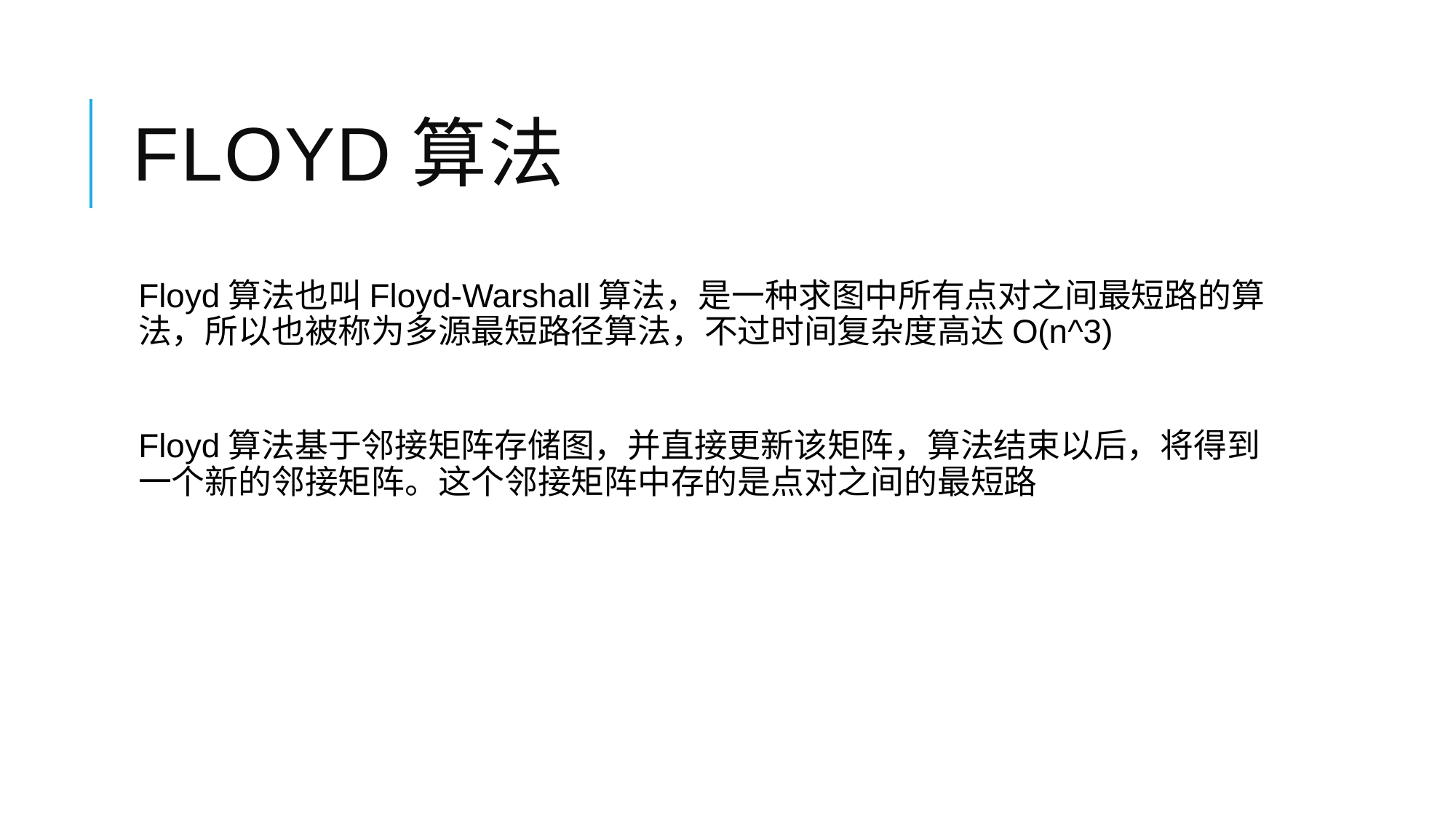

# Floyd算法
Floyd算法也叫Floyd-Warshall算法，是一种求图中所有点对之间最短路的算法，所以也被称为多源最短路径算法，不过时间复杂度高达O(n^3)

Floyd算法基于邻接矩阵存储图，并直接更新该矩阵，算法结束以后，将得到一个新的邻接矩阵。这个邻接矩阵中存的是点对之间的最短路